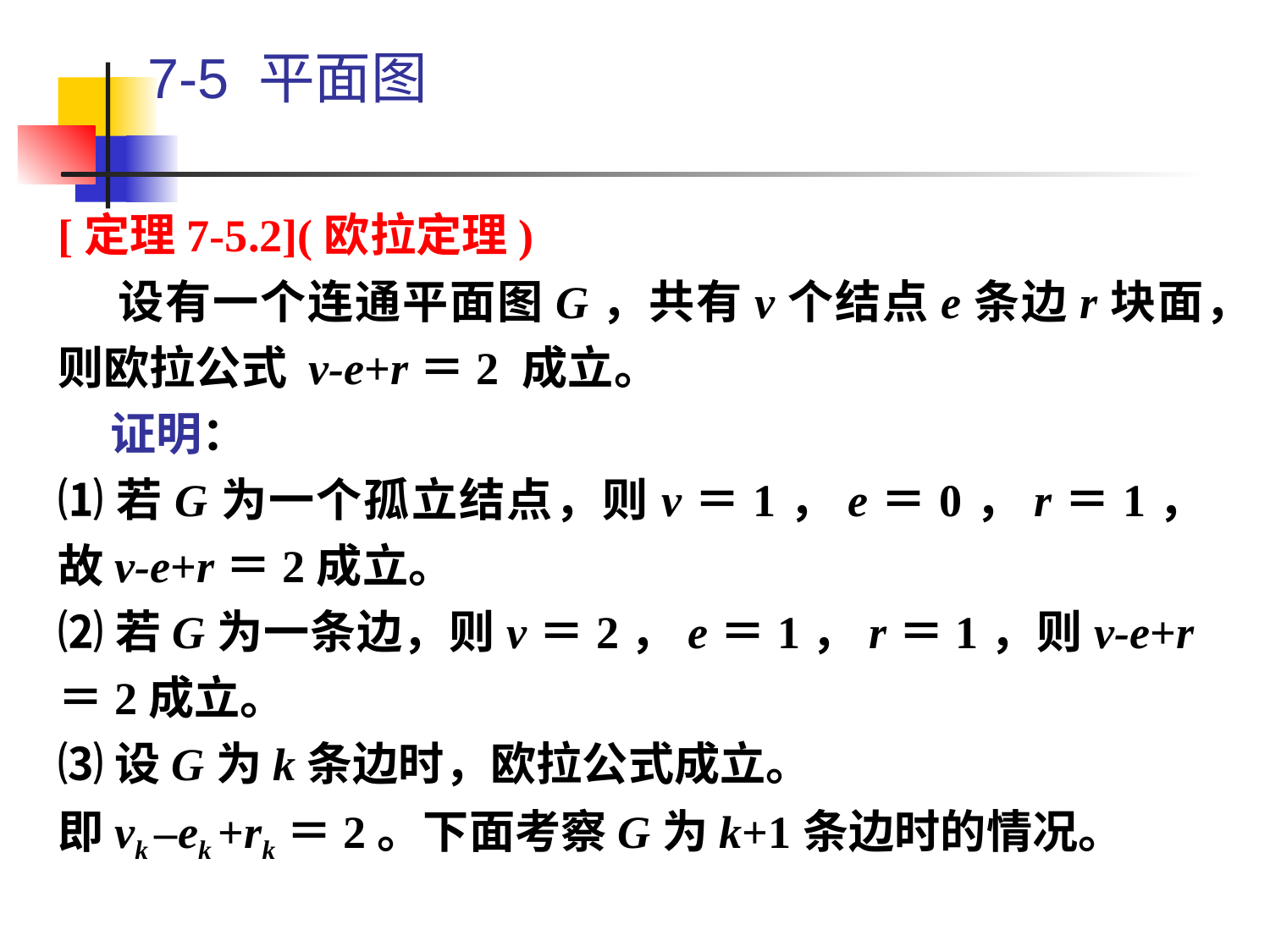

# 7-5 平面图
[定理7-5.2](欧拉定理)
    设有一个连通平面图G，共有v个结点e条边r块面，则欧拉公式 v-e+r＝2 成立。
    证明：
⑴若G为一个孤立结点，则v＝1，e＝0，r＝1，故v-e+r＝2成立。
⑵若G为一条边，则v＝2，e＝1，r＝1，则v-e+r＝2成立。
⑶设G为k条边时，欧拉公式成立。
即vk –ek +rk＝2。下面考察G为k+1条边时的情况。